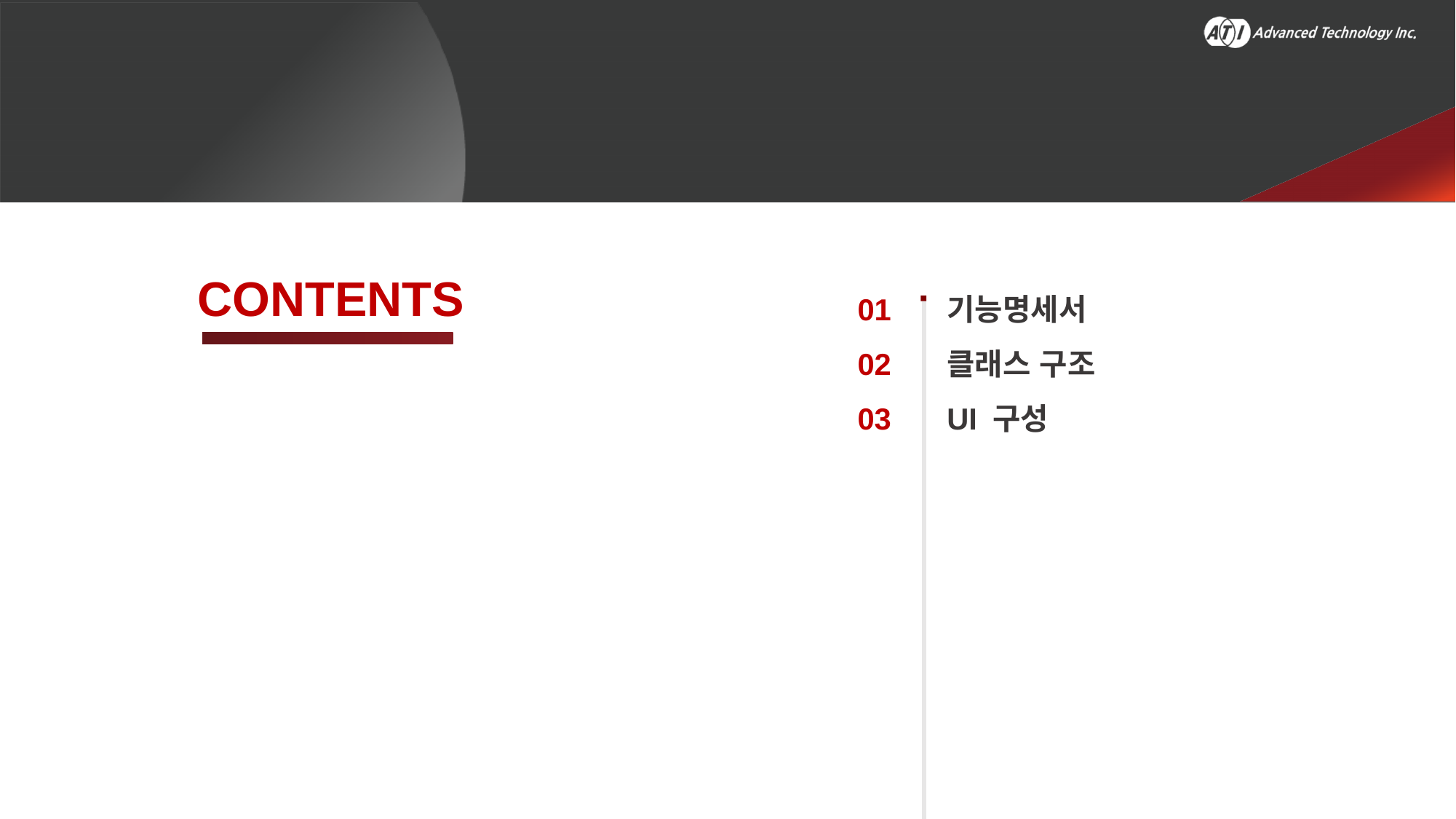

01
02
03
기능명세서
클래스 구조
UI 구성